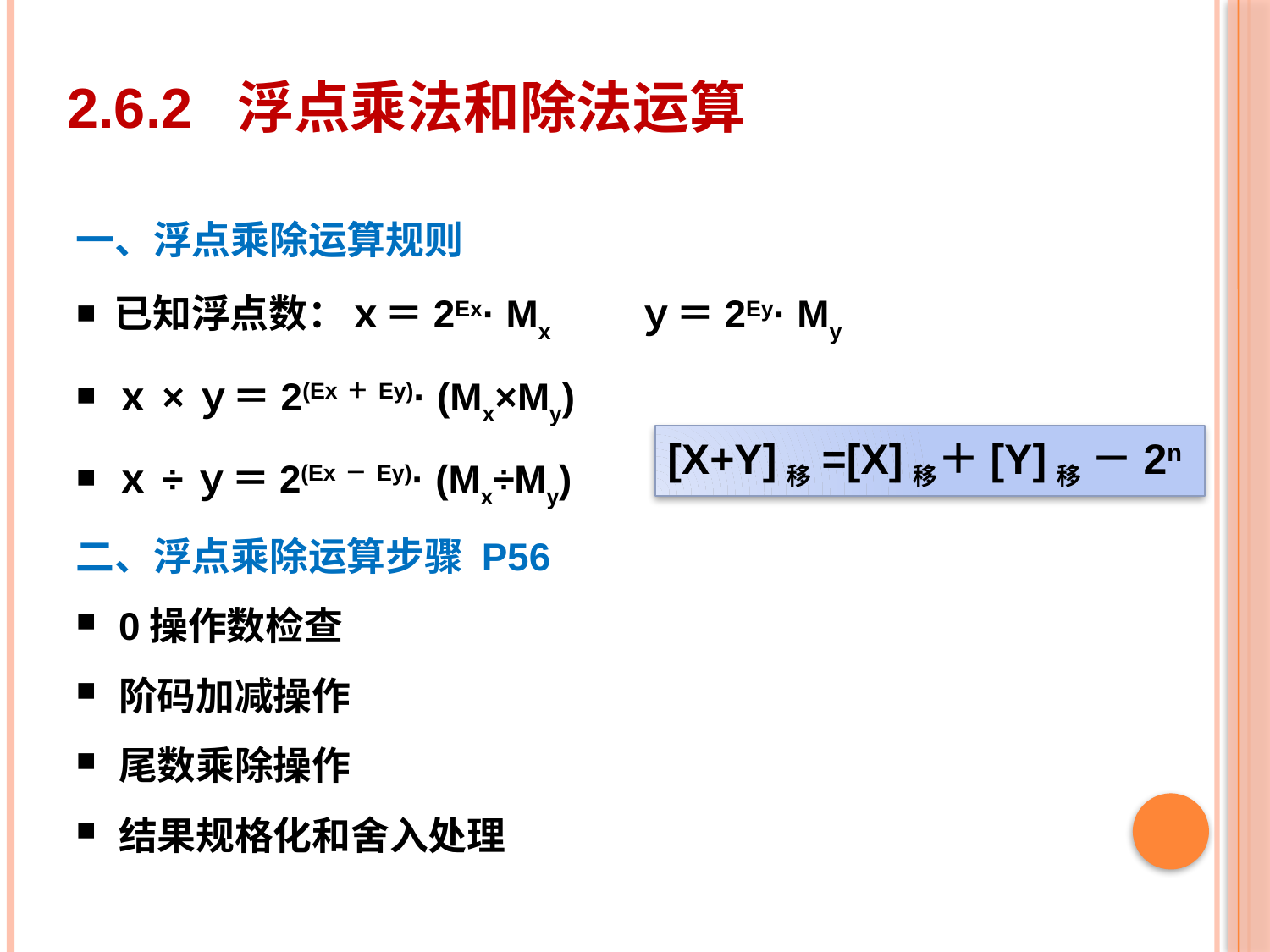

# 2.6.2  浮点乘法和除法运算
一、浮点乘除运算规则
已知浮点数：ｘ＝2Ex· Mx　　ｙ＝2Ey· My
ｘ×ｙ＝2(Ex＋Ey)· (Mx×My)
ｘ÷ｙ＝2(Ex－Ey)· (Mx÷My)
二、浮点乘除运算步骤 P56
0操作数检查
阶码加减操作
尾数乘除操作
结果规格化和舍入处理
[X+Y]移=[X]移＋[Y]移 －2n